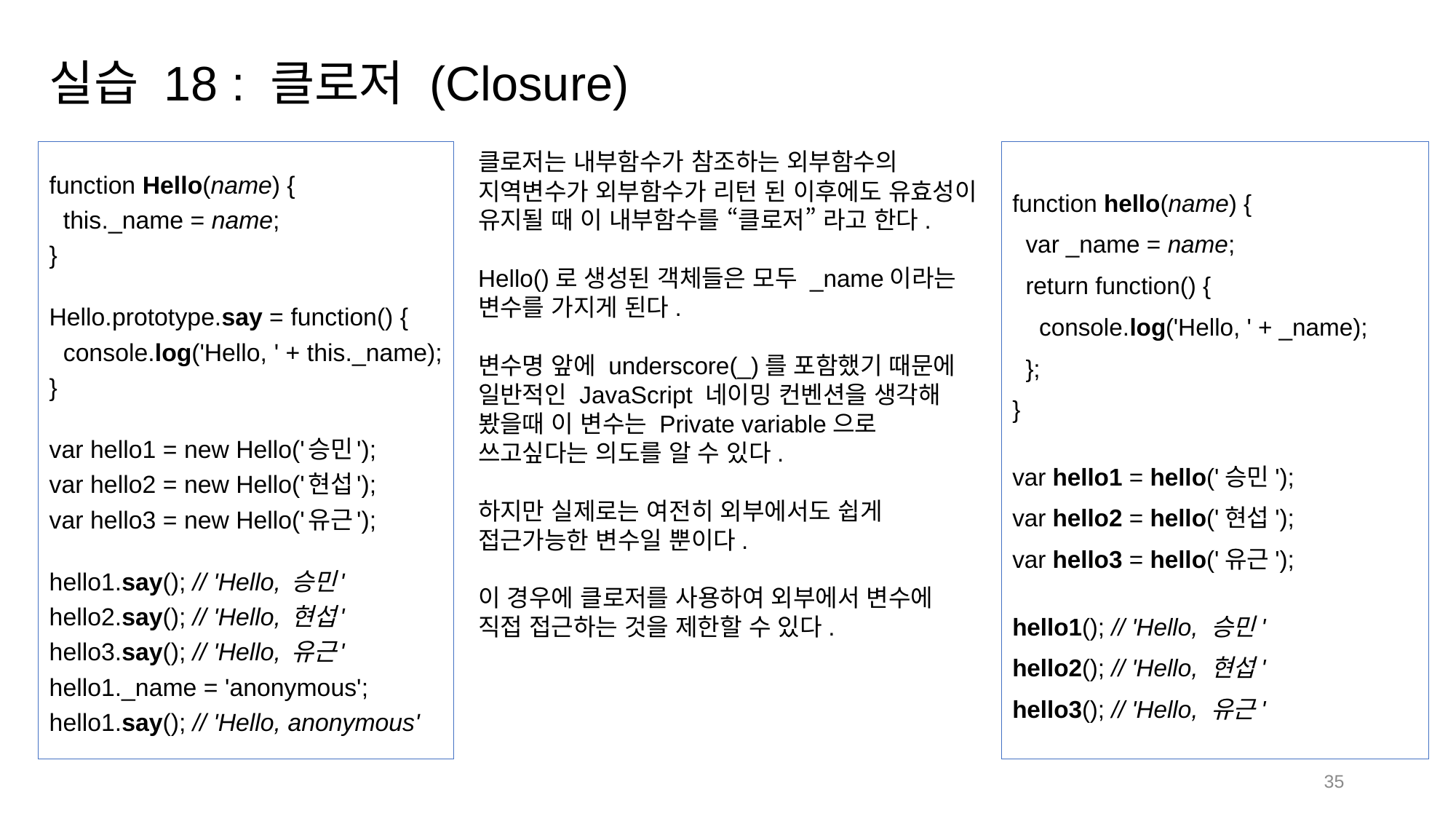

# 실습 18 : 클로저 (Closure)

function Hello(name) {
  this._name = name;
}
Hello.prototype.say = function() {
  console.log('Hello, ' + this._name);
}
var hello1 = new Hello('승민');
var hello2 = new Hello('현섭');
var hello3 = new Hello('유근');
hello1.say(); // 'Hello, 승민'
hello2.say(); // 'Hello, 현섭'
hello3.say(); // 'Hello, 유근'
hello1._name = 'anonymous';
hello1.say(); // 'Hello, anonymous'
클로저는 내부함수가 참조하는 외부함수의 지역변수가 외부함수가 리턴 된 이후에도 유효성이 유지될 때 이 내부함수를 “클로저” 라고 한다.

Hello()로 생성된 객체들은 모두 _name이라는 변수를 가지게 된다.

변수명 앞에 underscore(_)를 포함했기 때문에 일반적인 JavaScript 네이밍 컨벤션을 생각해 봤을때 이 변수는 Private variable으로 쓰고싶다는 의도를 알 수 있다.

하지만 실제로는 여전히 외부에서도 쉽게 접근가능한 변수일 뿐이다.

이 경우에 클로저를 사용하여 외부에서 변수에 직접 접근하는 것을 제한할 수 있다.

function hello(name) {
  var _name = name;
  return function() {
    console.log('Hello, ' + _name);
  };
}
var hello1 = hello('승민');
var hello2 = hello('현섭');
var hello3 = hello('유근');
hello1(); // 'Hello, 승민'
hello2(); // 'Hello, 현섭'
hello3(); // 'Hello, 유근'
35